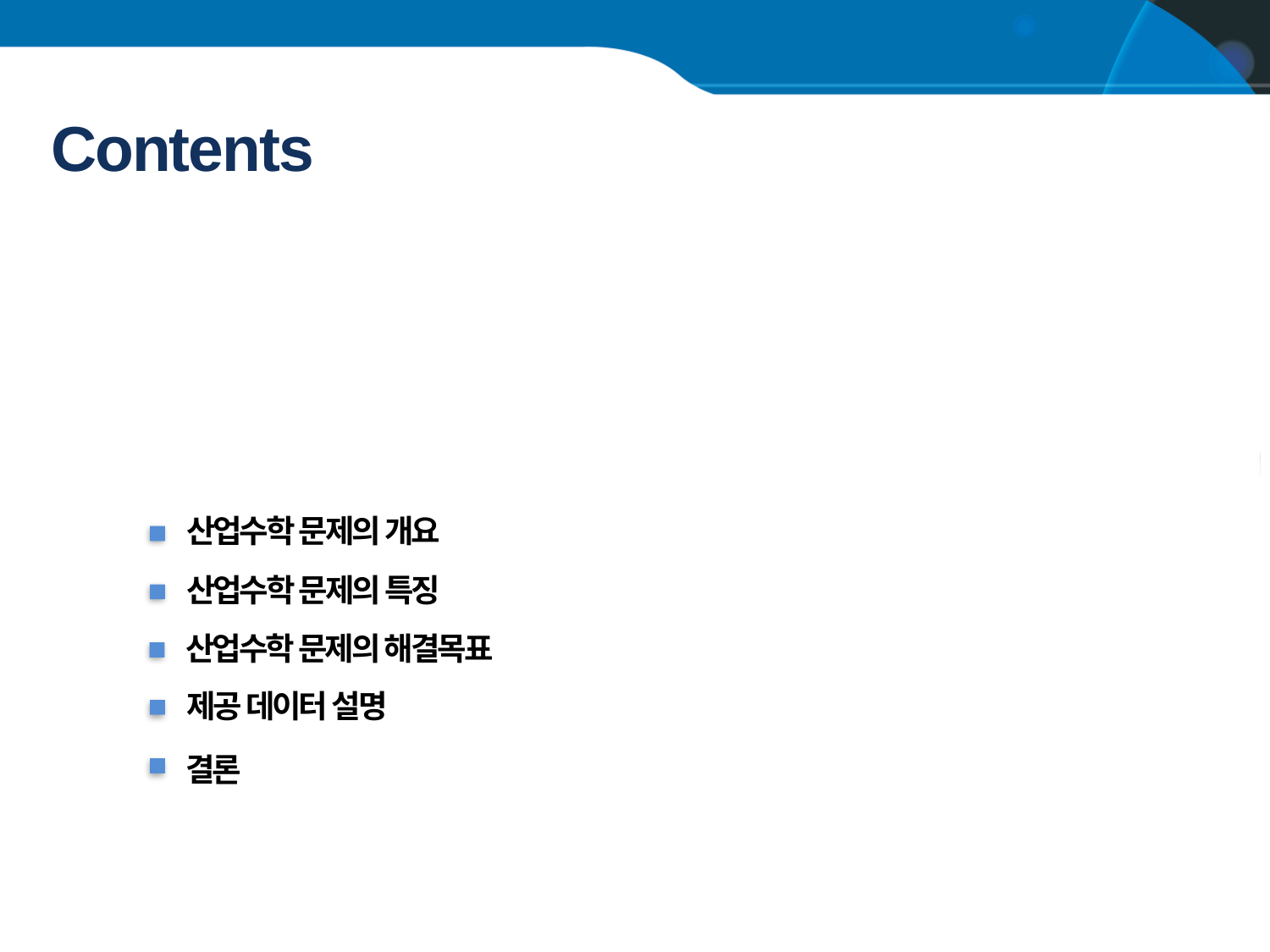

산업수학 문제의 개요

산업수학 문제의 특징

산업수학 문제의 해결목표

제공 데이터 설명

결론